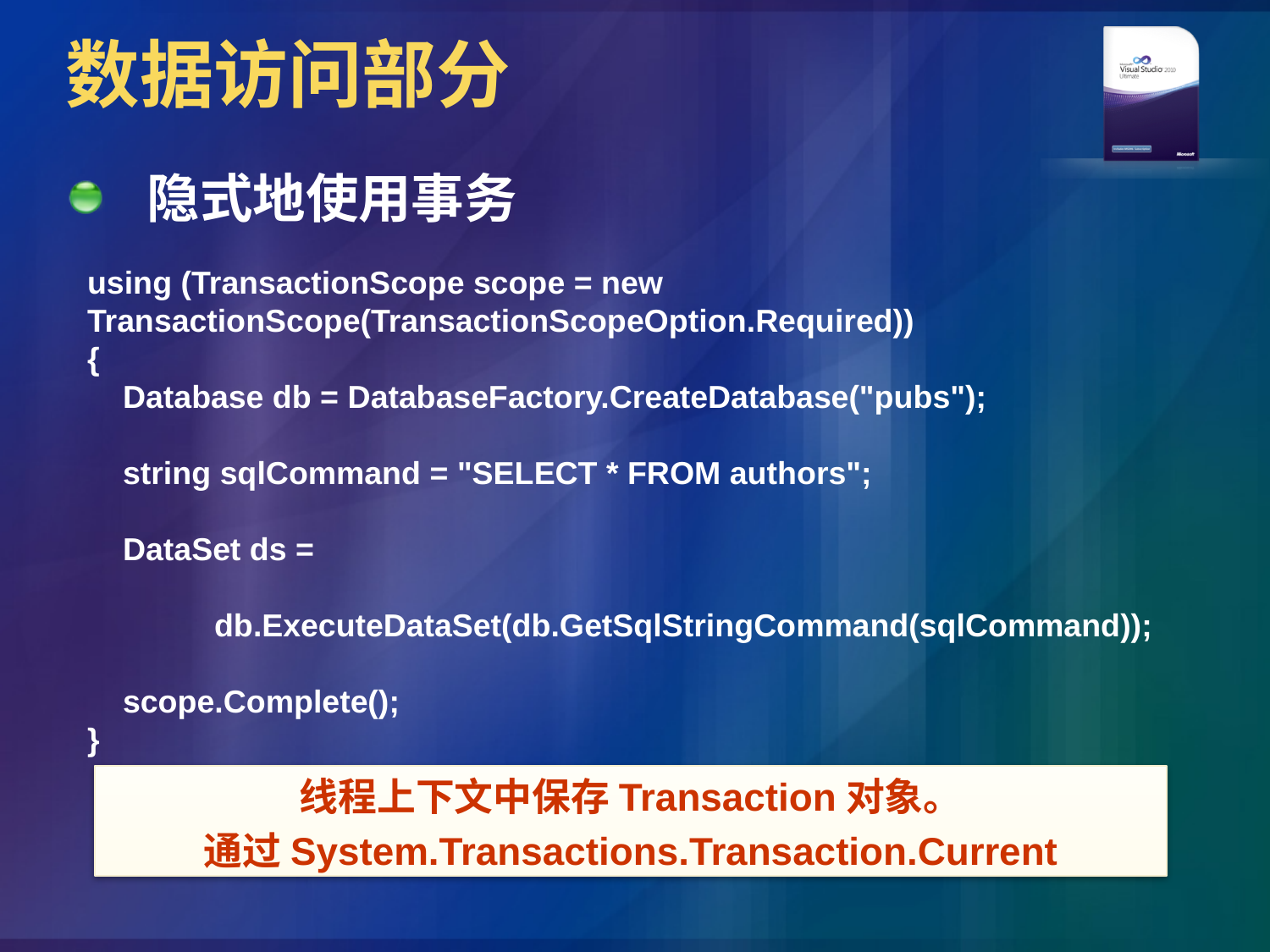

# 数据访问部分
隐式地使用事务
using (TransactionScope scope = new 	TransactionScope(TransactionScopeOption.Required))
{
    Database db = DatabaseFactory.CreateDatabase("pubs");

    string sqlCommand = "SELECT * FROM authors";

    DataSet ds =

	db.ExecuteDataSet(db.GetSqlStringCommand(sqlCommand));

    scope.Complete();
}
线程上下文中保存Transaction对象。
通过System.Transactions.Transaction.Current